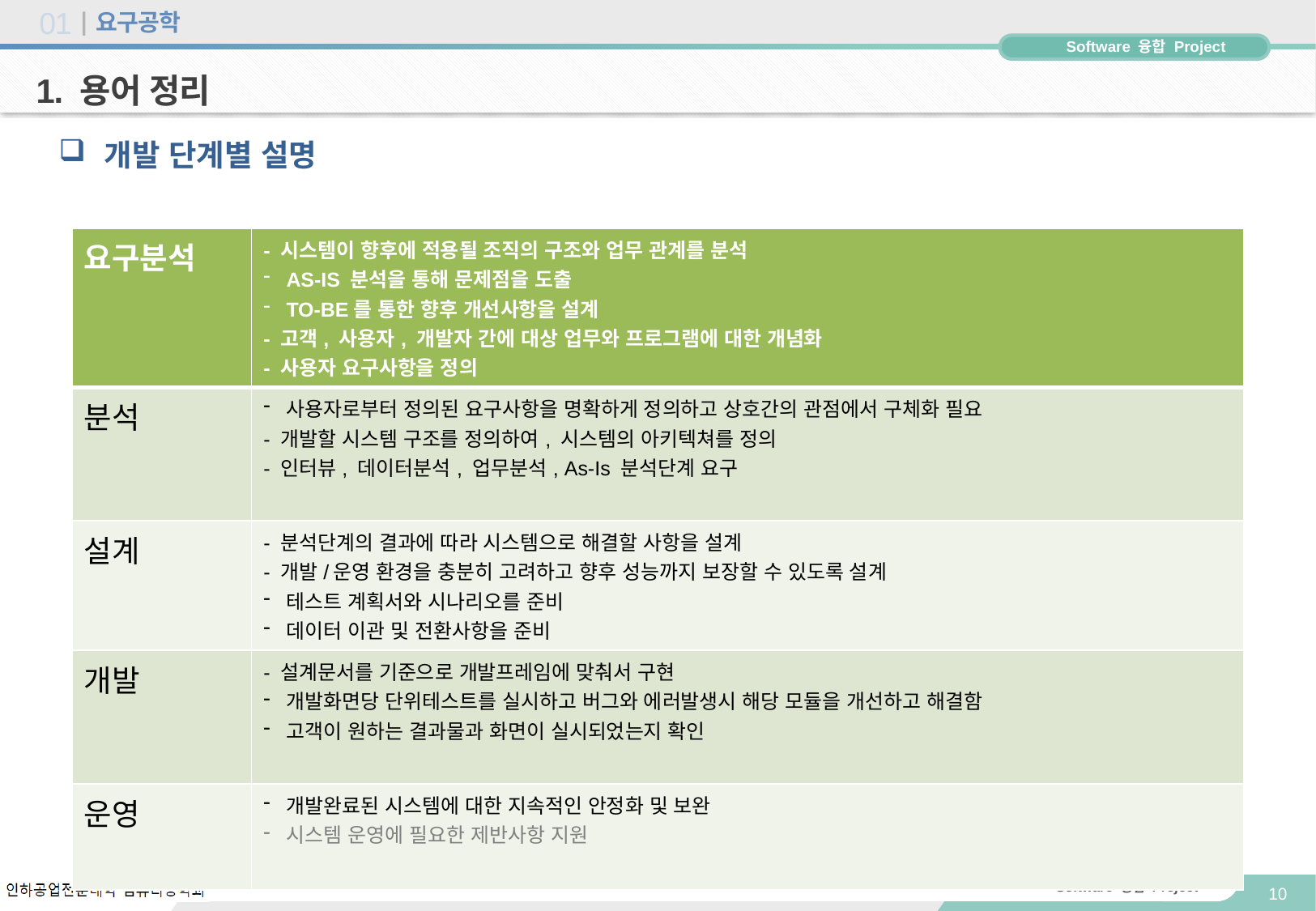

# 요구공학
01
1. 용어 정리
개발 단계별 설명
| 요구분석 | - 시스템이 향후에 적용될 조직의 구조와 업무 관계를 분석 AS-IS 분석을 통해 문제점을 도출 TO-BE를 통한 향후 개선사항을 설계 - 고객, 사용자, 개발자 간에 대상 업무와 프로그램에 대한 개념화 - 사용자 요구사항을 정의 |
| --- | --- |
| 분석 | 사용자로부터 정의된 요구사항을 명확하게 정의하고 상호간의 관점에서 구체화 필요 - 개발할 시스템 구조를 정의하여, 시스템의 아키텍쳐를 정의 - 인터뷰, 데이터분석, 업무분석, As-Is 분석단계 요구 |
| 설계 | - 분석단계의 결과에 따라 시스템으로 해결할 사항을 설계 - 개발/운영 환경을 충분히 고려하고 향후 성능까지 보장할 수 있도록 설계 테스트 계획서와 시나리오를 준비 데이터 이관 및 전환사항을 준비 |
| 개발 | - 설계문서를 기준으로 개발프레임에 맞춰서 구현 개발화면당 단위테스트를 실시하고 버그와 에러발생시 해당 모듈을 개선하고 해결함 고객이 원하는 결과물과 화면이 실시되었는지 확인 |
| 운영 | 개발완료된 시스템에 대한 지속적인 안정화 및 보완 시스템 운영에 필요한 제반사항 지원 |